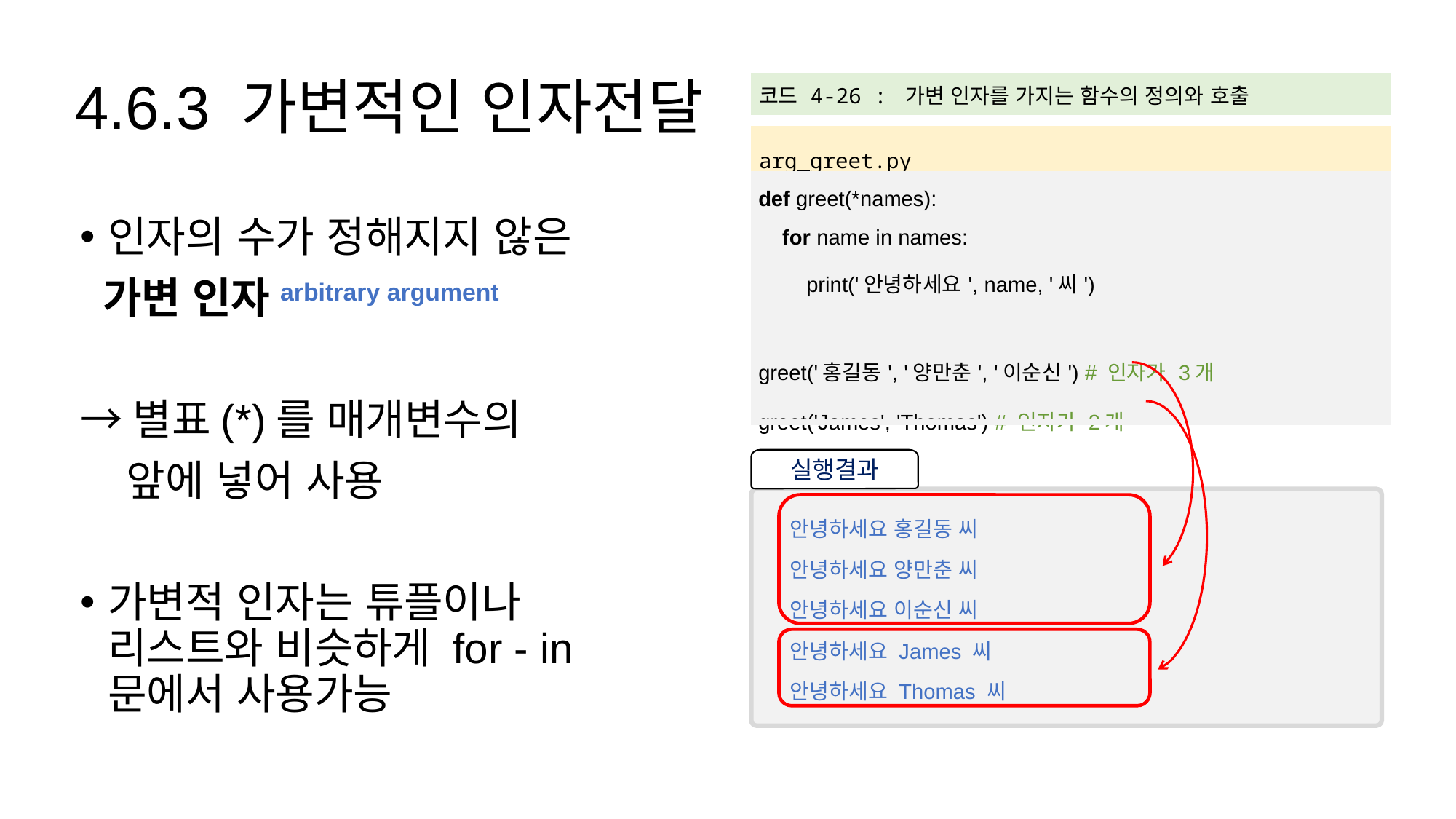

# 4.6.3 가변적인 인자전달
| 코드 4-26 : 가변 인자를 가지는 함수의 정의와 호출 |
| --- |
|  |
| arg\_greet.py |
| def greet(\*names): for name in names: print('안녕하세요', name, '씨') greet('홍길동', '양만춘', '이순신') # 인자가 3개 greet('James', 'Thomas') # 인자가 2개 |
|  |
인자의 수가 정해지지 않은
 가변 인자arbitrary argument

→별표(*)를 매개변수의
   앞에 넣어 사용

가변적 인자는 튜플이나 리스트와 비슷하게 for - in문에서 사용가능

실행결과

안녕하세요 홍길동 씨
안녕하세요 양만춘 씨
안녕하세요 이순신 씨
안녕하세요 James 씨
안녕하세요 Thomas 씨